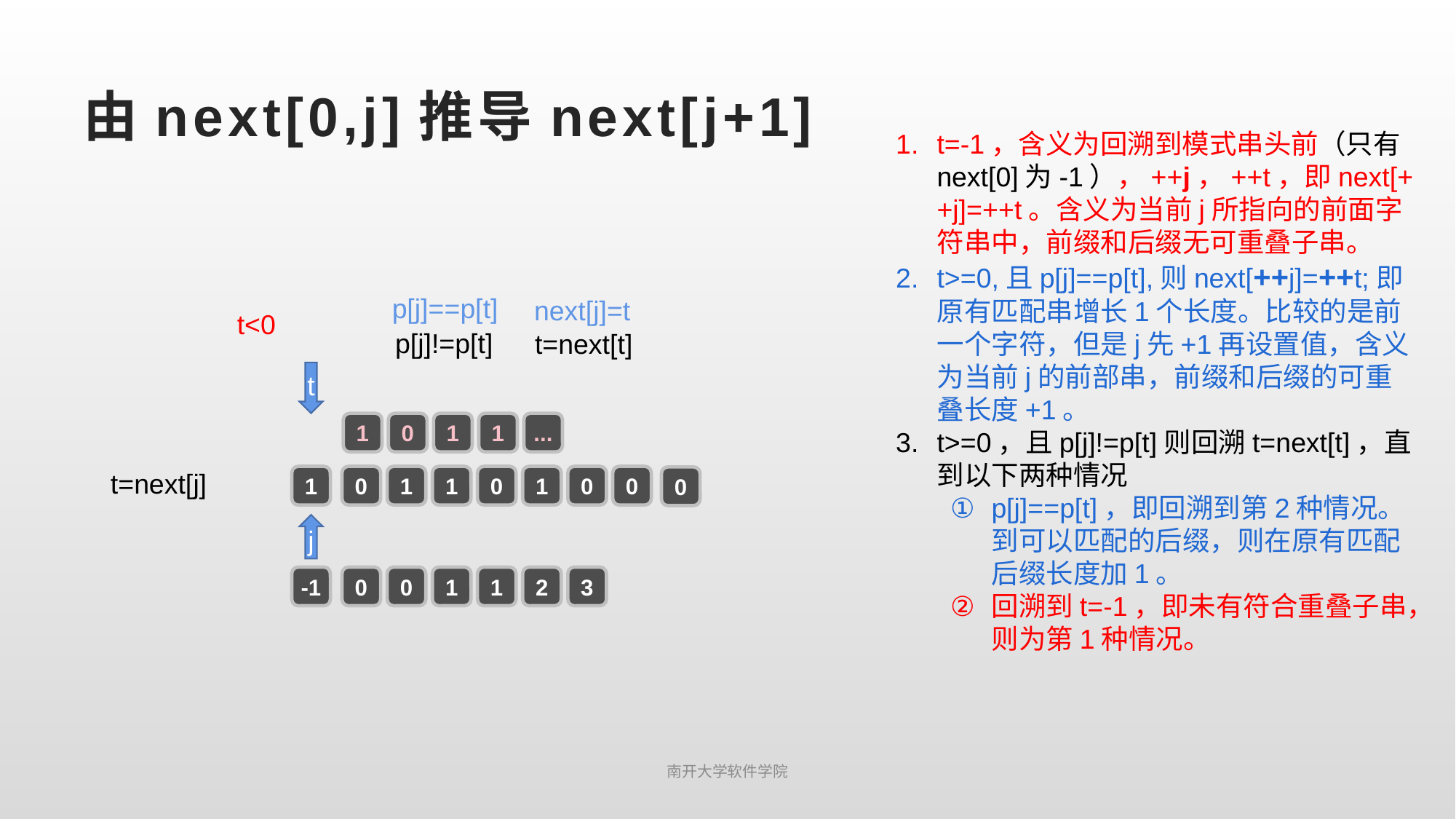

# 由next[0,j]推导next[j+1]
t=-1，含义为回溯到模式串头前（只有next[0]为-1），++j，++t，即next[++j]=++t。含义为当前j所指向的前面字符串中，前缀和后缀无可重叠子串。
t>=0,且p[j]==p[t],则next[++j]=++t;即原有匹配串增长1个长度。比较的是前一个字符，但是j先+1再设置值，含义为当前j的前部串，前缀和后缀的可重叠长度+1。
t>=0，且p[j]!=p[t]则回溯t=next[t]，直到以下两种情况
p[j]==p[t]，即回溯到第2种情况。到可以匹配的后缀，则在原有匹配后缀长度加1。
回溯到t=-1，即未有符合重叠子串，则为第1种情况。

p[j]==p[t]
next[j]=t
t<0
p[j]!=p[t]
t=next[t]
t
1
0
1
1
...
t=next[j]
1
0
1
1
0
1
0
0
0
j
-1
0
0
1
1
2
3
南开大学软件学院
8